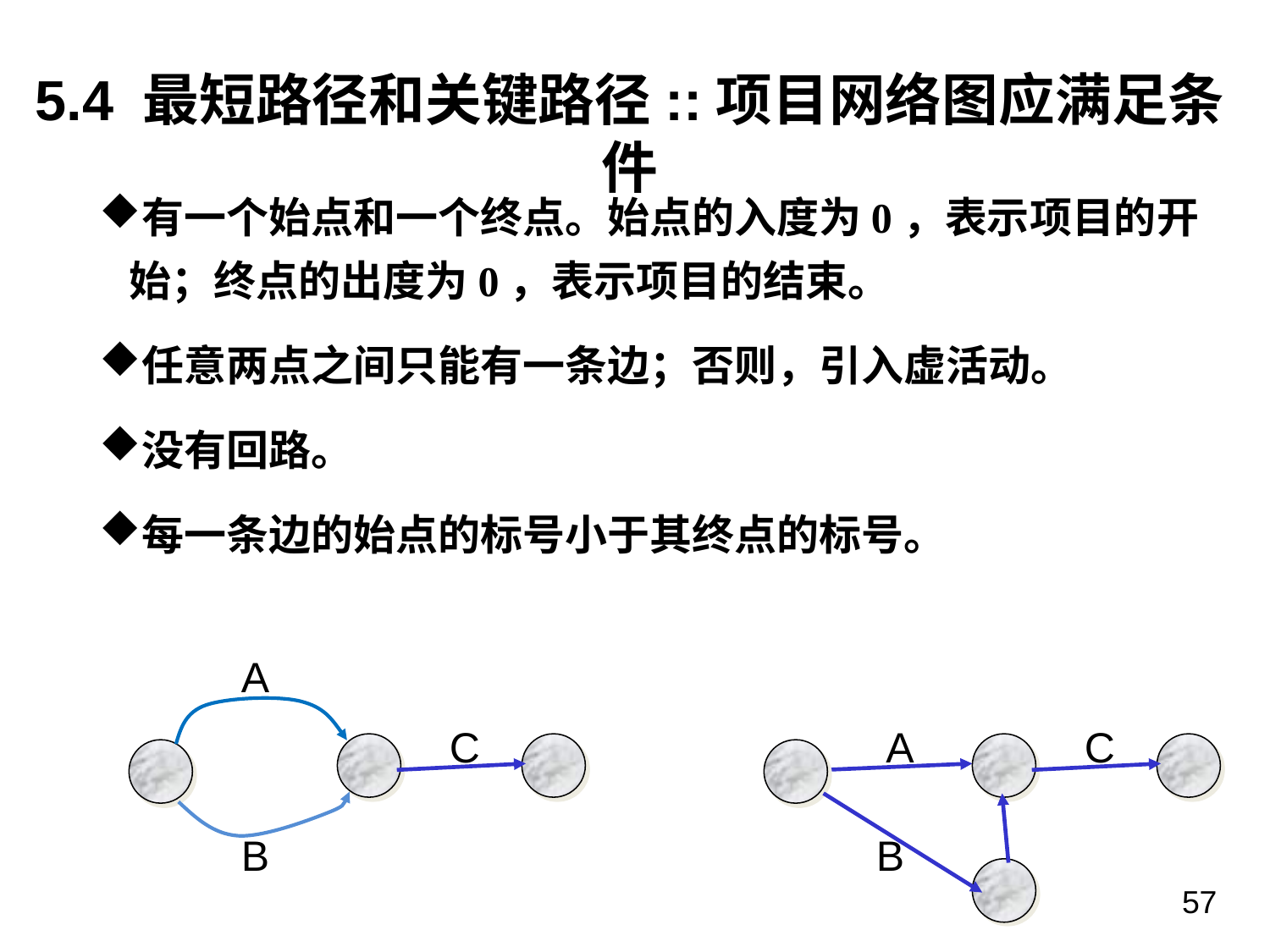

5.4 最短路径和关键路径::项目网络图应满足条件
有一个始点和一个终点。始点的入度为0，表示项目的开始；终点的出度为0，表示项目的结束。
任意两点之间只能有一条边；否则，引入虚活动。
没有回路。
每一条边的始点的标号小于其终点的标号。
A

C
A
C

B
B

57